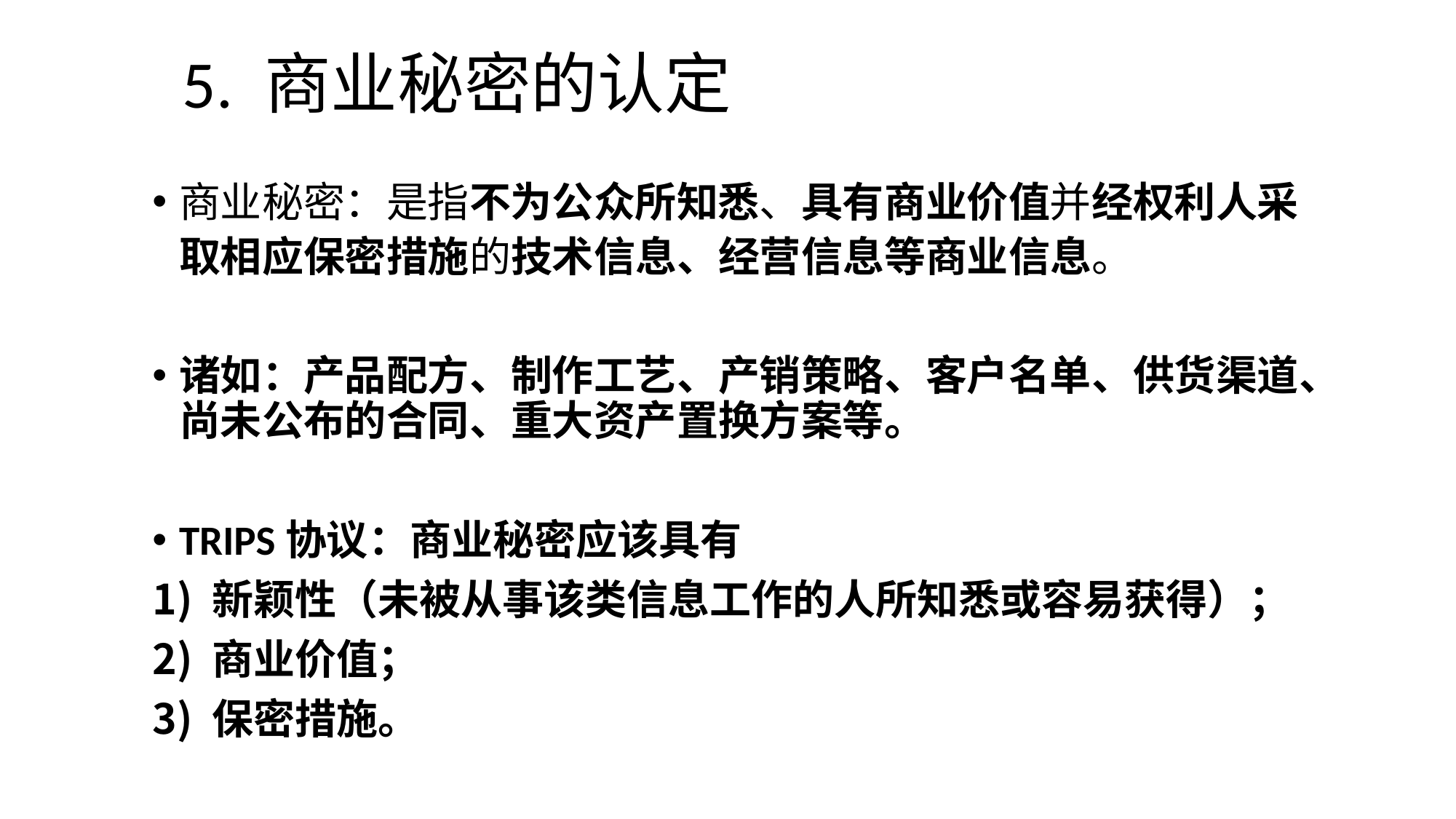

# 5. 商业秘密的认定
商业秘密：是指不为公众所知悉、具有商业价值并经权利人采取相应保密措施的技术信息、经营信息等商业信息。

诸如：产品配方、制作工艺、产销策略、客户名单、供货渠道、尚未公布的合同、重大资产置换方案等。

TRIPS协议：商业秘密应该具有
新颖性（未被从事该类信息工作的人所知悉或容易获得）；
商业价值；
保密措施。